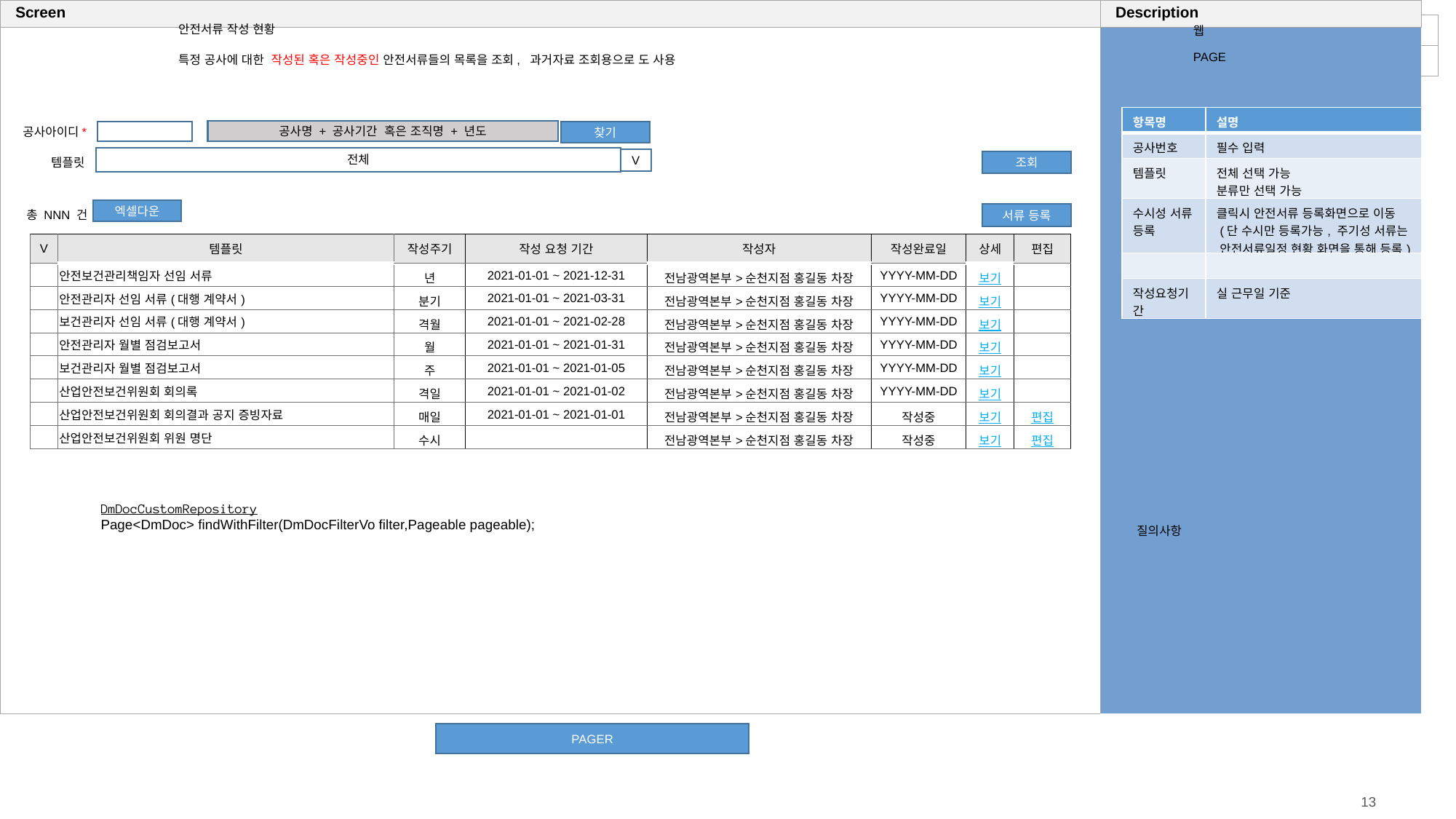

웹
안전서류 작성 현황
PAGE
특정 공사에 대한  작성된 혹은 작성중인 안전서류들의 목록을 조회,  과거자료 조회용으로 도 사용
| 항목명 | 설명 |
| --- | --- |
| 공사번호 | 필수 입력 |
| 템플릿 | 전체 선택 가능 분류만 선택 가능 |
| 수시성 서류 등록 | 클릭시 안전서류 등록화면으로 이동 (단 수시만 등록가능, 주기성 서류는 안전서류일정 현황 화면을 통해 등록) |
|  |  |
| 작성요청기간 | 실 근무일 기준 |
공사아이디*
공사명 + 공사기간  혹은 조직명 + 년도
찾기

전체
V
템플릿
조회
엑셀다운
총 NNN 건
서류 등록
| V | 템플릿 | 작성주기 | 작성 요청 기간 | 작성자 | 작성완료일 | 상세 | 편집 |
| --- | --- | --- | --- | --- | --- | --- | --- |
|  | 안전보건관리책임자 선임 서류 | 년 | 2021-01-01 ~ 2021-12-31 | 전남광역본부>순천지점 홍길동 차장 | YYYY-MM-DD | 보기 |  |
|  | 안전관리자 선임 서류(대행 계약서) | 분기 | 2021-01-01 ~ 2021-03-31 | 전남광역본부>순천지점 홍길동 차장 | YYYY-MM-DD | 보기 |  |
|  | 보건관리자 선임 서류(대행 계약서) | 격월 | 2021-01-01 ~ 2021-02-28 | 전남광역본부>순천지점 홍길동 차장 | YYYY-MM-DD | 보기 |  |
|  | 안전관리자 월별 점검보고서 | 월 | 2021-01-01 ~ 2021-01-31 | 전남광역본부>순천지점 홍길동 차장 | YYYY-MM-DD | 보기 |  |
|  | 보건관리자 월별 점검보고서 | 주 | 2021-01-01 ~ 2021-01-05 | 전남광역본부>순천지점 홍길동 차장 | YYYY-MM-DD | 보기 |  |
|  | 산업안전보건위원회 회의록 | 격일 | 2021-01-01 ~ 2021-01-02 | 전남광역본부>순천지점 홍길동 차장 | YYYY-MM-DD | 보기 |  |
|  | 산업안전보건위원회 회의결과 공지 증빙자료 | 매일 | 2021-01-01 ~ 2021-01-01 | 전남광역본부>순천지점 홍길동 차장 | 작성중 | 보기 | 편집 |
|  | 산업안전보건위원회 위원 명단 | 수시 |  | 전남광역본부>순천지점 홍길동 차장 | 작성중 | 보기 | 편집 |
DmDocCustomRepository
Page<DmDoc> findWithFilter(DmDocFilterVo filter,Pageable pageable);
질의사항

PAGER